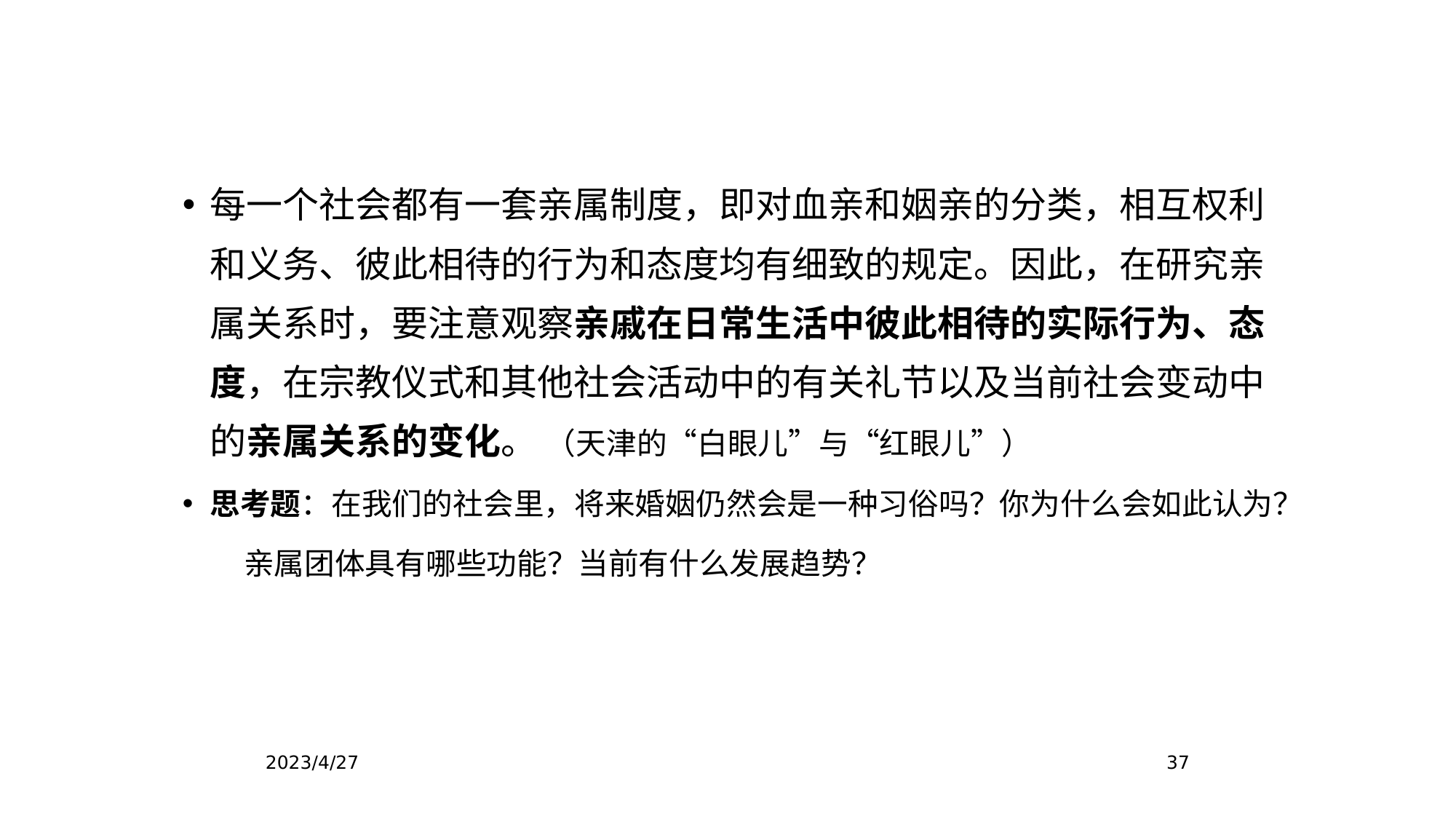

每一个社会都有一套亲属制度，即对血亲和姻亲的分类，相互权利和义务、彼此相待的行为和态度均有细致的规定。因此，在研究亲属关系时，要注意观察亲戚在日常生活中彼此相待的实际行为、态度，在宗教仪式和其他社会活动中的有关礼节以及当前社会变动中的亲属关系的变化。 （天津的“白眼儿”与“红眼儿”）
思考题：在我们的社会里，将来婚姻仍然会是一种习俗吗？你为什么会如此认为？
        亲属团体具有哪些功能？当前有什么发展趋势？
2023/4/27
37